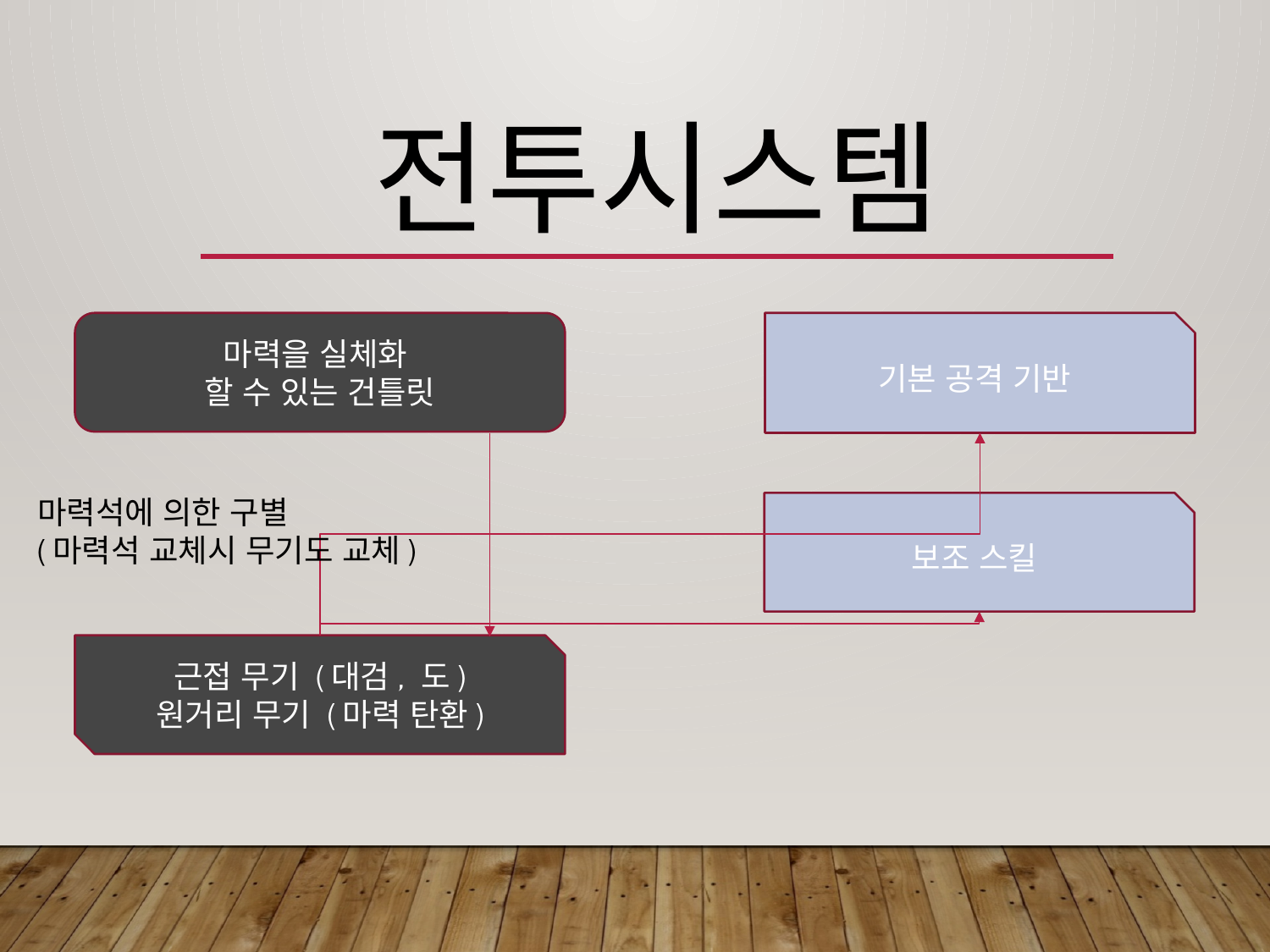

# 전투시스템
마력을 실체화
할 수 있는 건틀릿
기본 공격 기반
마력석에 의한 구별
(마력석 교체시 무기도 교체)
보조 스킬
근접 무기 (대검, 도)
원거리 무기 (마력 탄환)